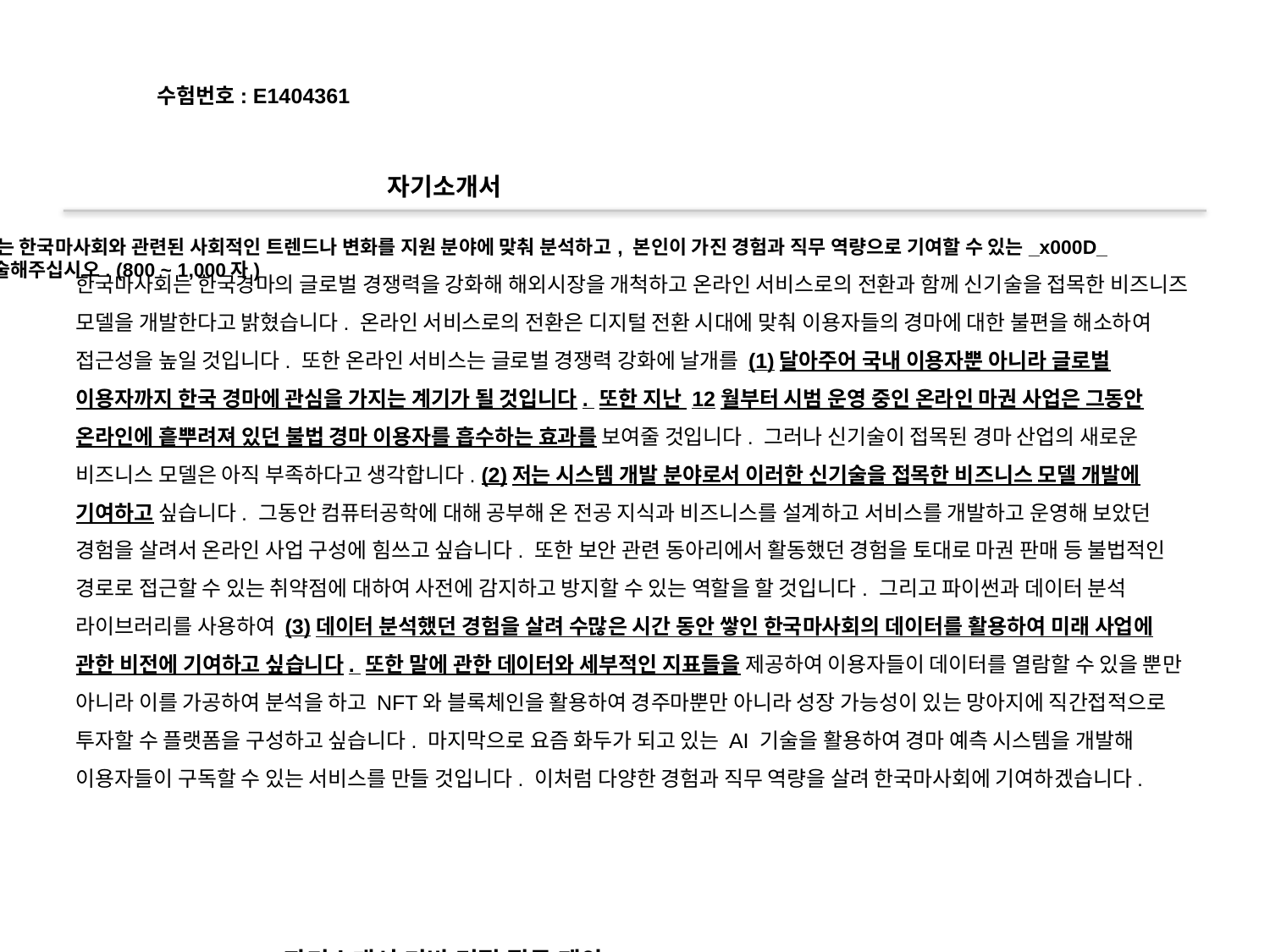

수험번호: E1404361
#

자기소개서

본인이 최근 관심을 갖고 있는 한국마사회와 관련된 사회적인 트렌드나 변화를 지원 분야에 맞춰 분석하고, 본인이 가진 경험과 직무 역량으로 기여할 수 있는_x000D_
바가 무엇인지 자세하게 기술해주십시오. (800 ~ 1,000자)

한국마사회는 한국경마의 글로벌 경쟁력을 강화해 해외시장을 개척하고 온라인 서비스로의 전환과 함께 신기술을 접목한 비즈니즈 모델을 개발한다고 밝혔습니다. 온라인 서비스로의 전환은 디지털 전환 시대에 맞춰 이용자들의 경마에 대한 불편을 해소하여 접근성을 높일 것입니다. 또한 온라인 서비스는 글로벌 경쟁력 강화에 날개를 (1)달아주어 국내 이용자뿐 아니라 글로벌 이용자까지 한국 경마에 관심을 가지는 계기가 될 것입니다. 또한 지난 12월부터 시범 운영 중인 온라인 마권 사업은 그동안 온라인에 흩뿌려져 있던 불법 경마 이용자를 흡수하는 효과를 보여줄 것입니다. 그러나 신기술이 접목된 경마 산업의 새로운 비즈니스 모델은 아직 부족하다고 생각합니다. (2)저는 시스템 개발 분야로서 이러한 신기술을 접목한 비즈니스 모델 개발에 기여하고 싶습니다. 그동안 컴퓨터공학에 대해 공부해 온 전공 지식과 비즈니스를 설계하고 서비스를 개발하고 운영해 보았던 경험을 살려서 온라인 사업 구성에 힘쓰고 싶습니다. 또한 보안 관련 동아리에서 활동했던 경험을 토대로 마권 판매 등 불법적인 경로로 접근할 수 있는 취약점에 대하여 사전에 감지하고 방지할 수 있는 역할을 할 것입니다. 그리고 파이썬과 데이터 분석 라이브러리를 사용하여 (3)데이터 분석했던 경험을 살려 수많은 시간 동안 쌓인 한국마사회의 데이터를 활용하여 미래 사업에 관한 비전에 기여하고 싶습니다. 또한 말에 관한 데이터와 세부적인 지표들을 제공하여 이용자들이 데이터를 열람할 수 있을 뿐만 아니라 이를 가공하여 분석을 하고 NFT와 블록체인을 활용하여 경주마뿐만 아니라 성장 가능성이 있는 망아지에 직간접적으로 투자할 수 플랫폼을 구성하고 싶습니다. 마지막으로 요즘 화두가 되고 있는 AI 기술을 활용하여 경마 예측 시스템을 개발해 이용자들이 구독할 수 있는 서비스를 만들 것입니다. 이처럼 다양한 경험과 직무 역량을 살려 한국마사회에 기여하겠습니다.

자기소개서 기반 면접 질문 제안

(1) 온라인 마권 사업의 시범 운영을 통해 얻은 주요 교훈이 무엇이었나요?
(2) 비즈니스 설계 경험이 온라인 사업 구성에 어떻게 기여할 수 있을까요?
(3) 말과 관련된 데이터를 가공 및 분석하여 얻는 출력물은 무엇인가요?